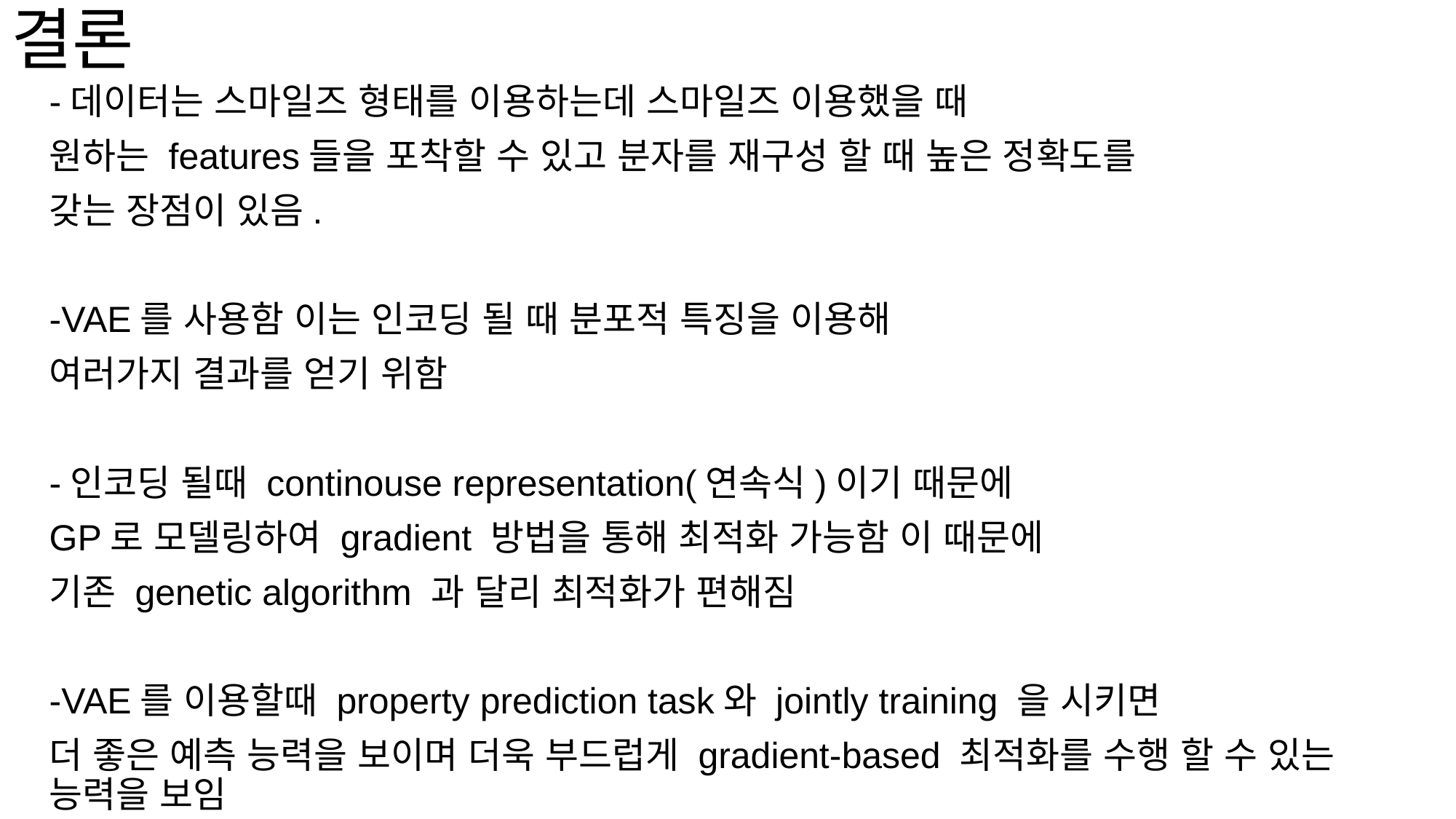

# 결론
-데이터는 스마일즈 형태를 이용하는데 스마일즈 이용했을 때
원하는 features들을 포착할 수 있고 분자를 재구성 할 때 높은 정확도를
갖는 장점이 있음.

-VAE를 사용함 이는 인코딩 될 때 분포적 특징을 이용해
여러가지 결과를 얻기 위함

-인코딩 될때 continouse representation(연속식)이기 때문에
GP로 모델링하여 gradient 방법을 통해 최적화 가능함 이 때문에
기존 genetic algorithm 과 달리 최적화가 편해짐

-VAE를 이용할때 property prediction task와 jointly training 을 시키면
더 좋은 예측 능력을 보이며 더욱 부드럽게 gradient-based 최적화를 수행 할 수 있는 능력을 보임